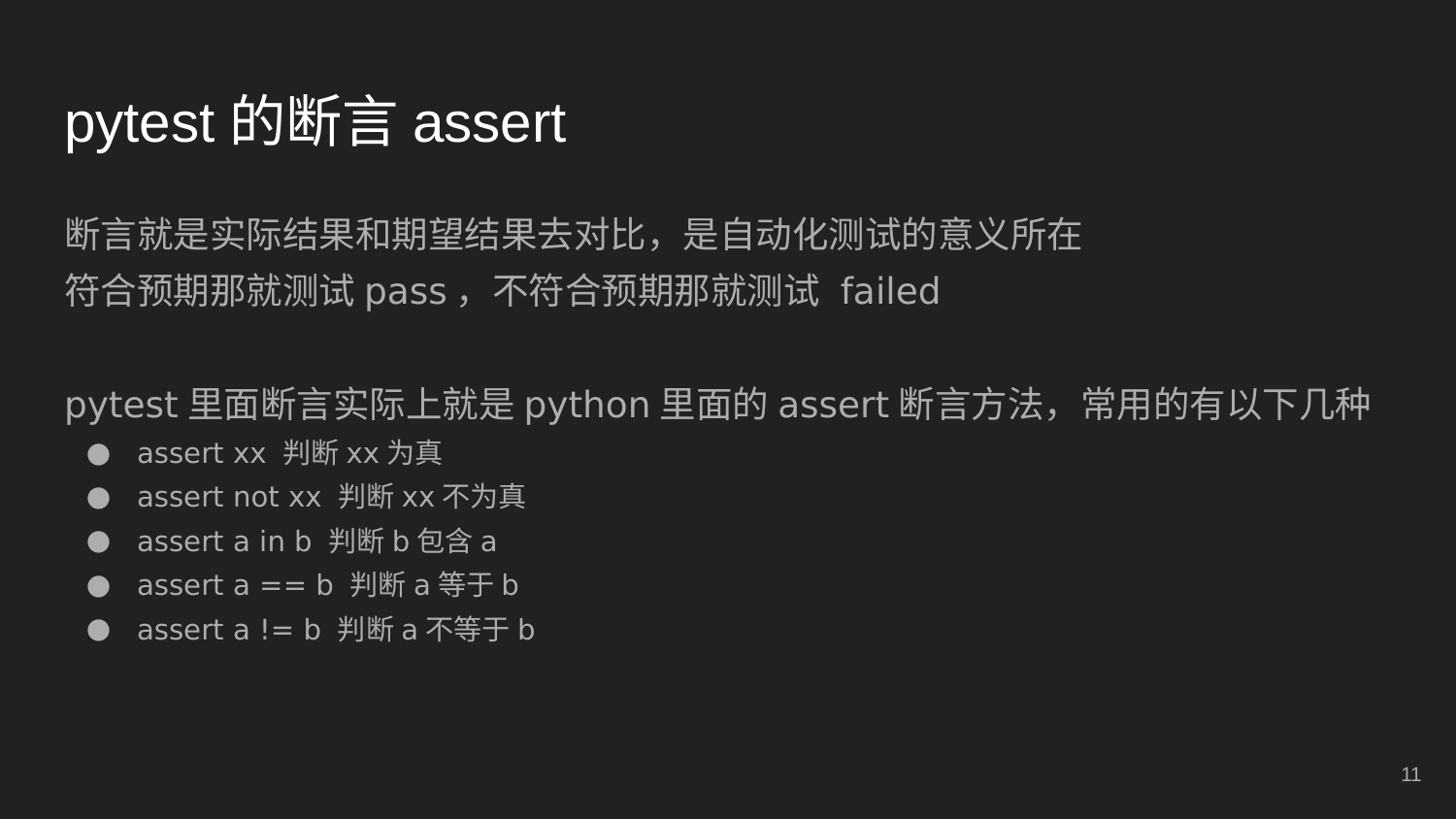

# pytest的断言assert
断言就是实际结果和期望结果去对比，是自动化测试的意义所在
符合预期那就测试pass，不符合预期那就测试 failed

pytest里面断言实际上就是python里面的assert断言方法，常用的有以下几种
assert xx 判断xx为真
assert not xx 判断xx不为真
assert a in b 判断b包含a
assert a == b 判断a等于b
assert a != b 判断a不等于b

11